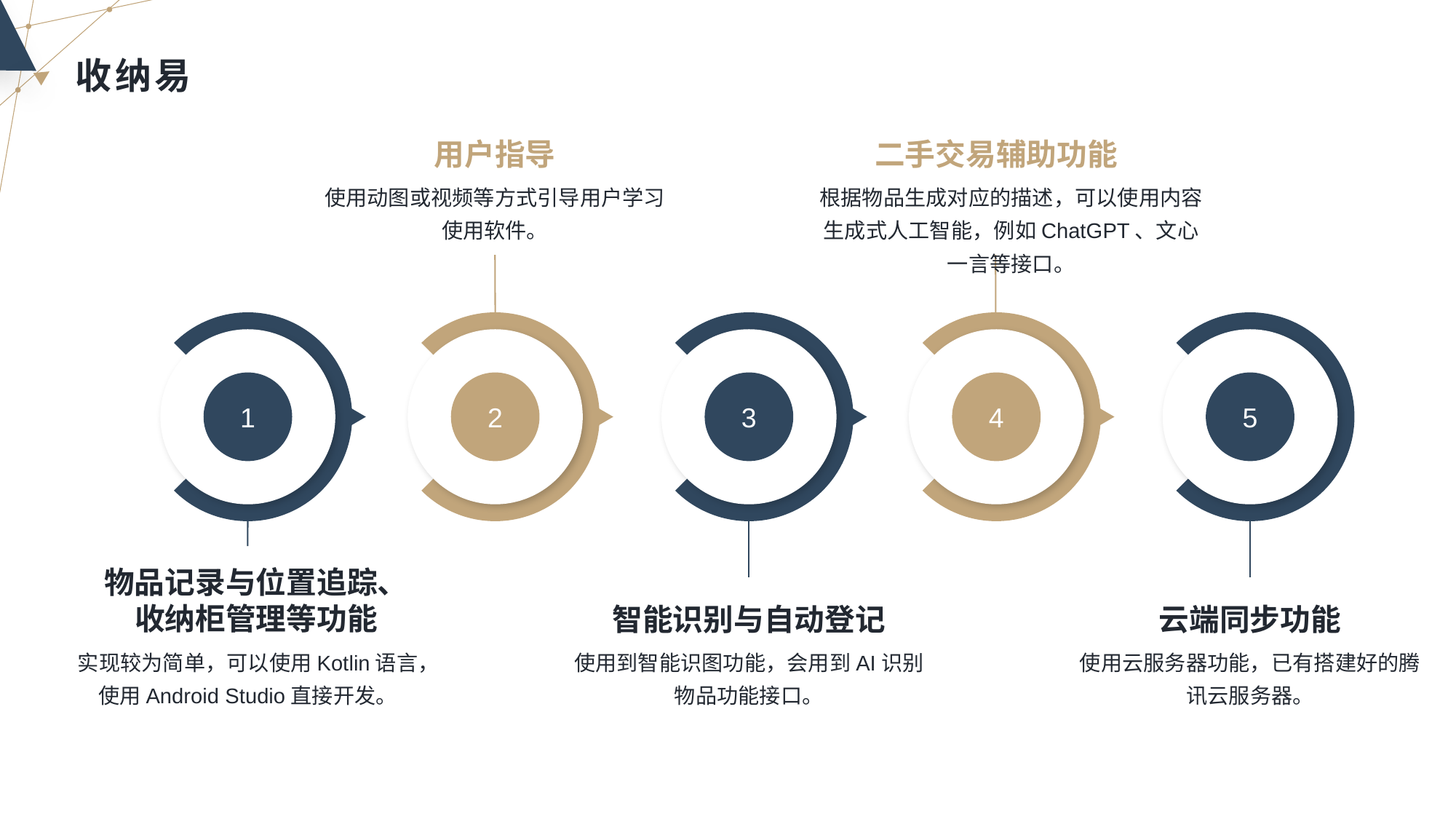

# 收纳易
用户指导
使用动图或视频等方式引导用户学习使用软件。
二手交易辅助功能
根据物品生成对应的描述，可以使用内容生成式人工智能，例如ChatGPT、文心一言等接口。

1
2
3
4
5
物品记录与位置追踪、
收纳柜管理等功能
实现较为简单，可以使用Kotlin语言，使用Android Studio直接开发。
智能识别与自动登记
使用到智能识图功能，会用到AI识别物品功能接口。
云端同步功能
使用云服务器功能，已有搭建好的腾讯云服务器。